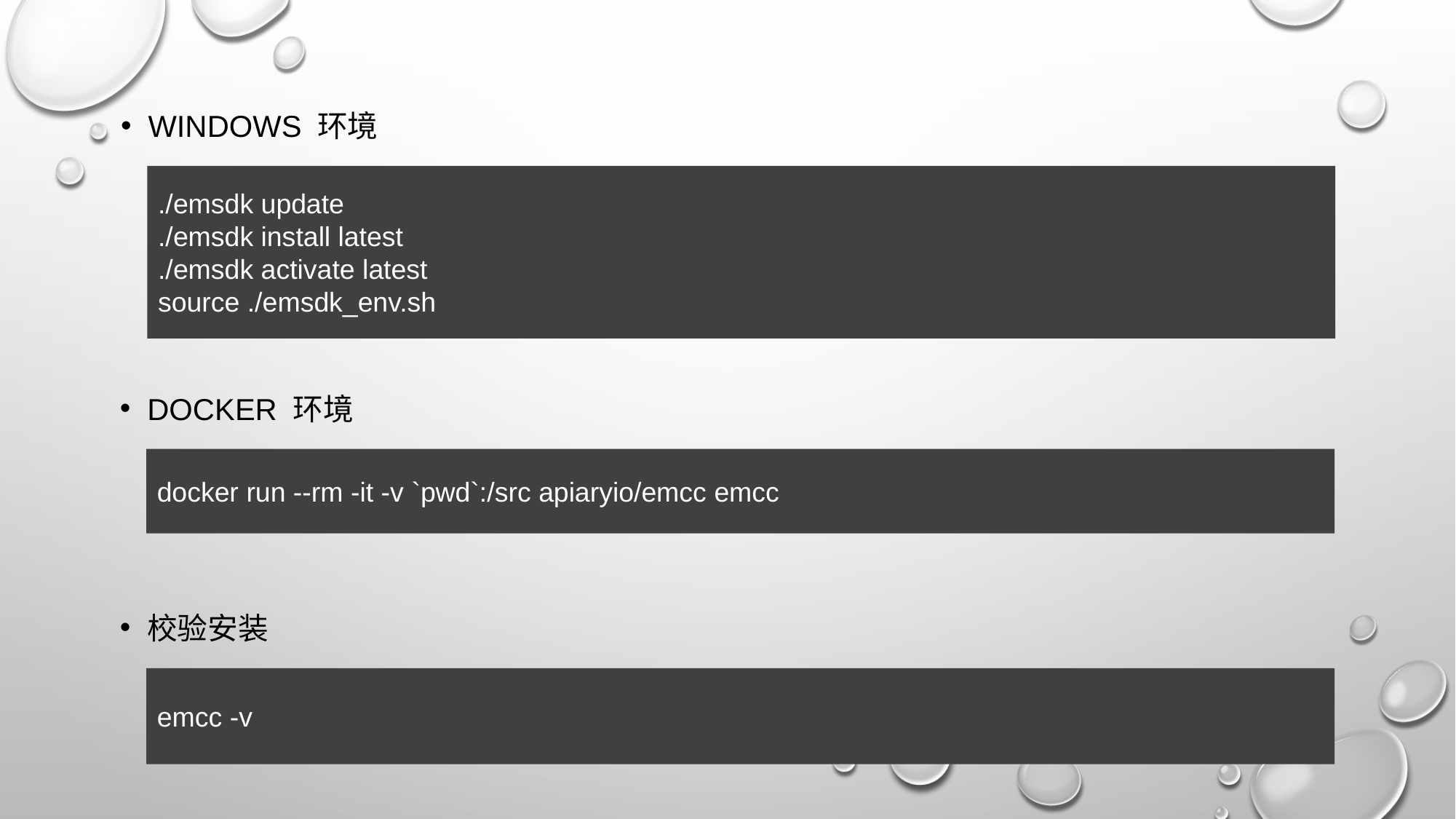

Windows 环境
./emsdk update
./emsdk install latest
./emsdk activate latest
source ./emsdk_env.sh
Docker 环境
docker run --rm -it -v `pwd`:/src apiaryio/emcc emcc
校验安装
emcc -v